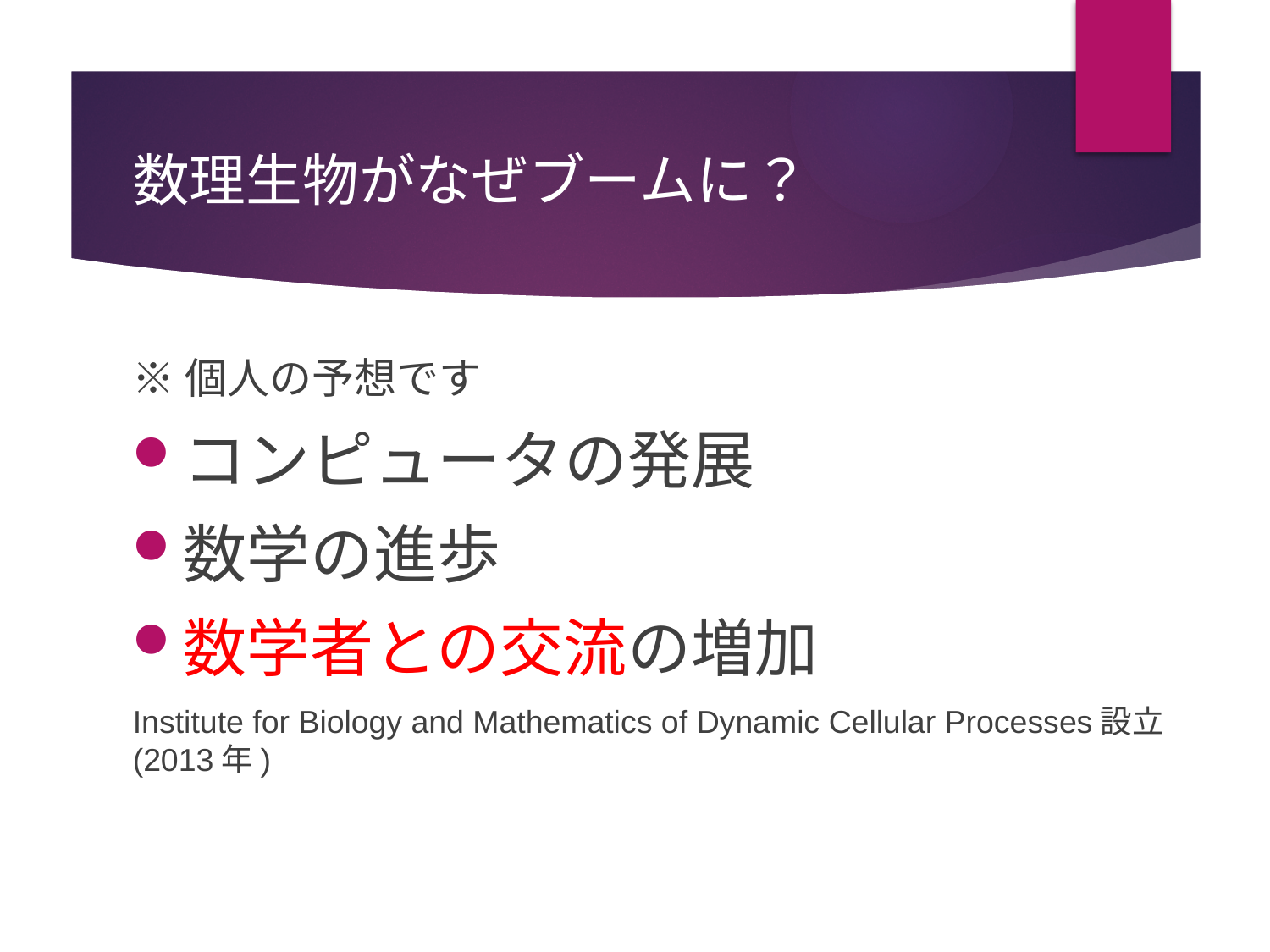

# 数理生物がなぜブームに？
※個人の予想です
コンピュータの発展
数学の進歩
数学者との交流の増加
Institute for Biology and Mathematics of Dynamic Cellular Processes設立(2013年)